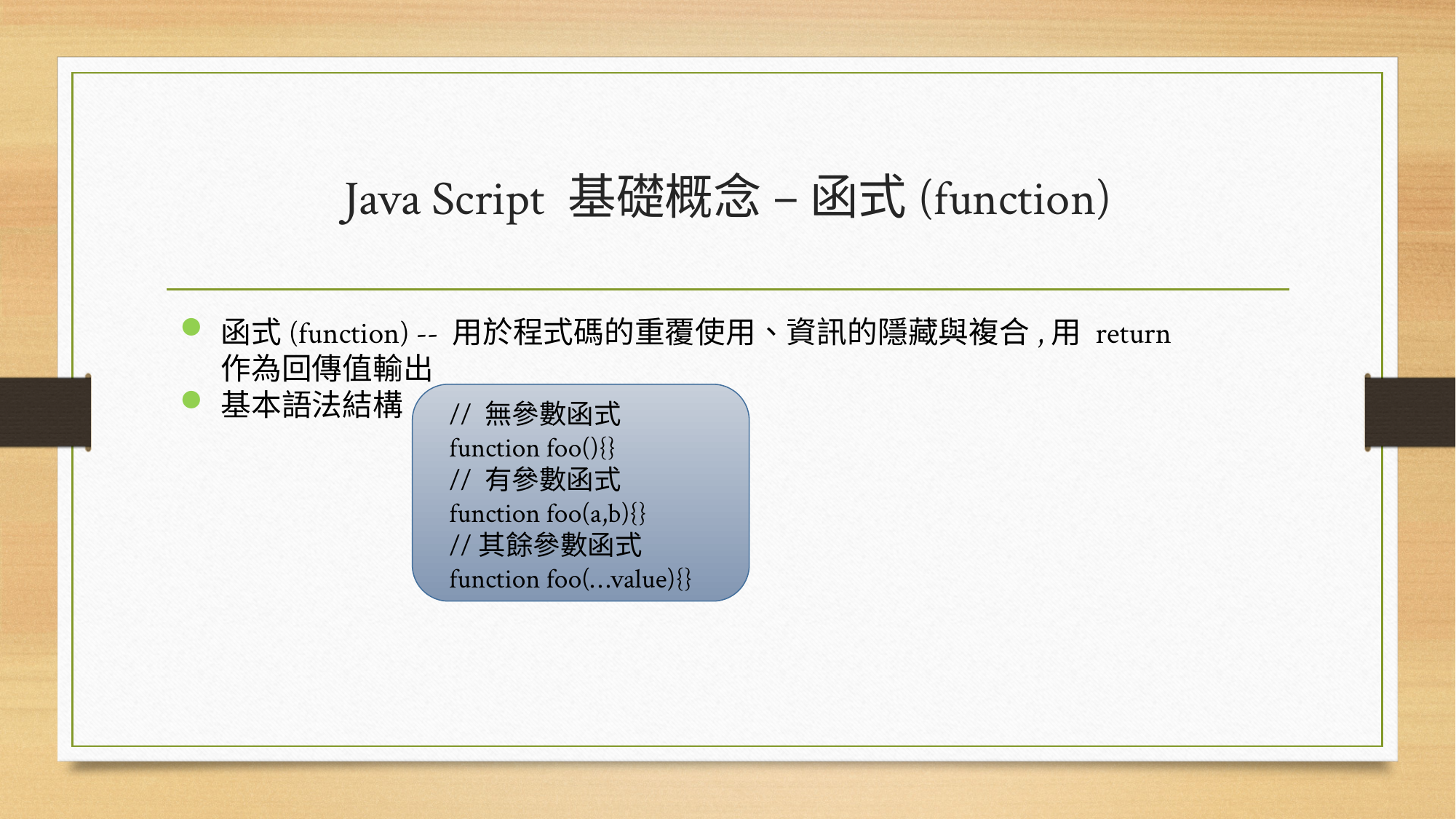

# Java Script 基礎概念 – 函式(function)
函式(function) -- 用於程式碼的重覆使用、資訊的隱藏與複合,用 return 作為回傳值輸出
基本語法結構

// 無參數函式
function foo(){}
// 有參數函式
function foo(a,b){}
//其餘參數函式
function foo(…value){}